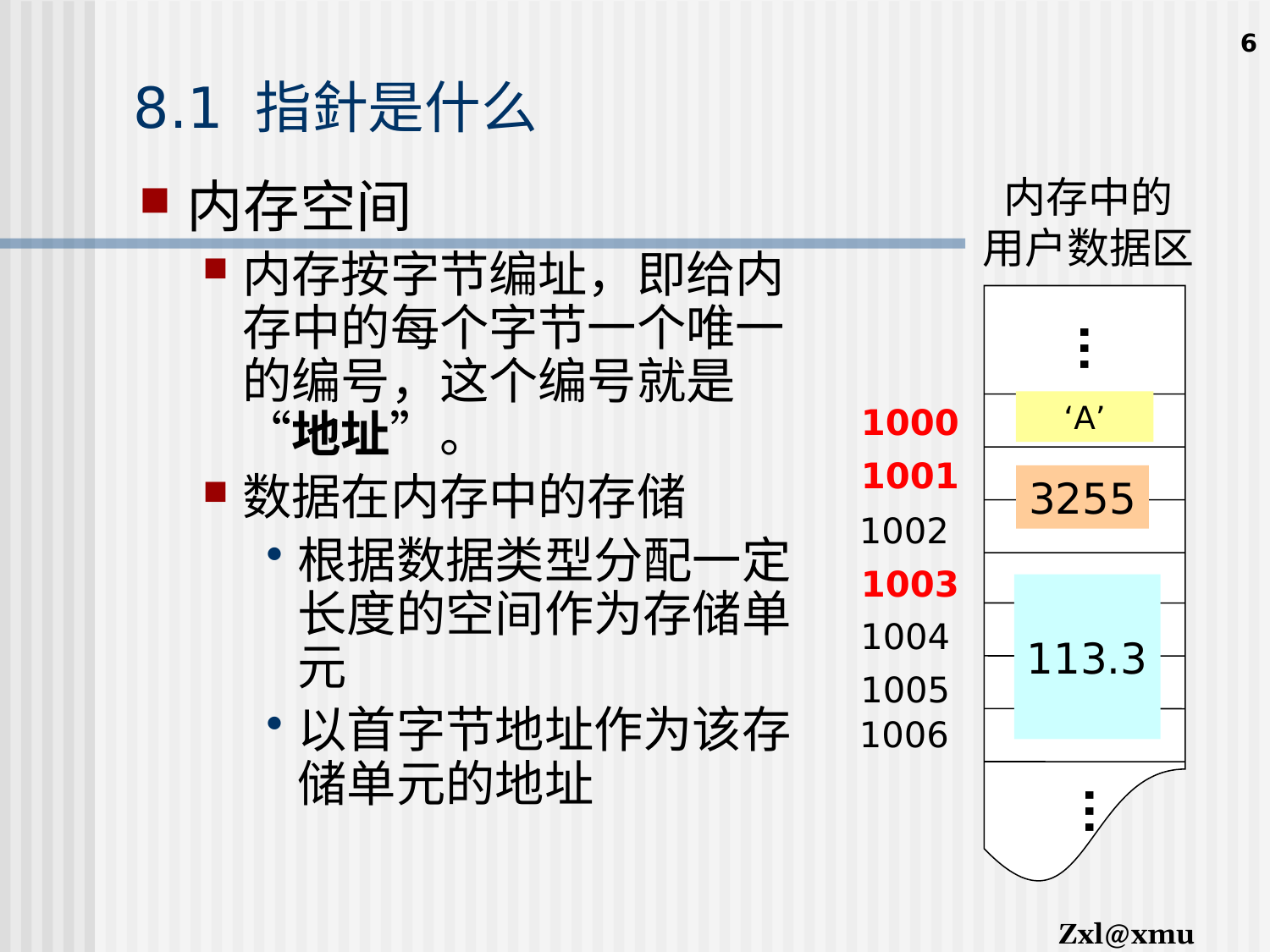

6
# 8.1 指針是什么
内存中的
用户数据区
内存空间
内存按字节编址，即给内存中的每个字节一个唯一的编号，这个编号就是“地址”。
数据在内存中的存储
根据数据类型分配一定长度的空间作为存储单元
以首字节地址作为该存储单元的地址

...
‘A’
1000

1001

3255

1002

1003

113.3

1004

1005
1006

...